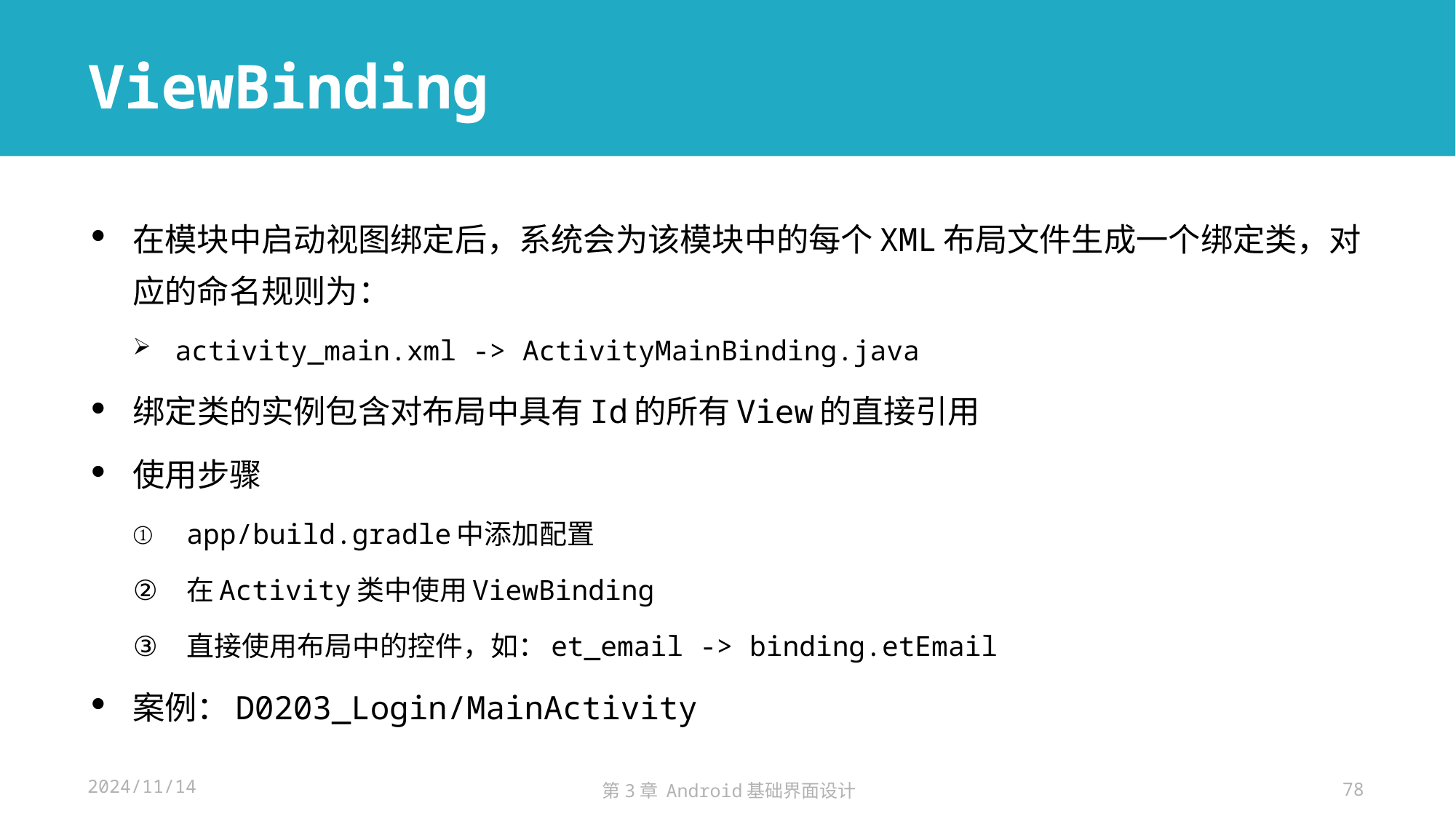

# ViewBinding
在模块中启动视图绑定后，系统会为该模块中的每个XML布局文件生成一个绑定类，对应的命名规则为：
activity_main.xml -> ActivityMainBinding.java
绑定类的实例包含对布局中具有Id的所有View的直接引用
使用步骤
app/build.gradle中添加配置
在Activity类中使用ViewBinding
直接使用布局中的控件，如：et_email -> binding.etEmail
案例：D0203_Login/MainActivity

2024/11/14
第3章 Android基础界面设计
78